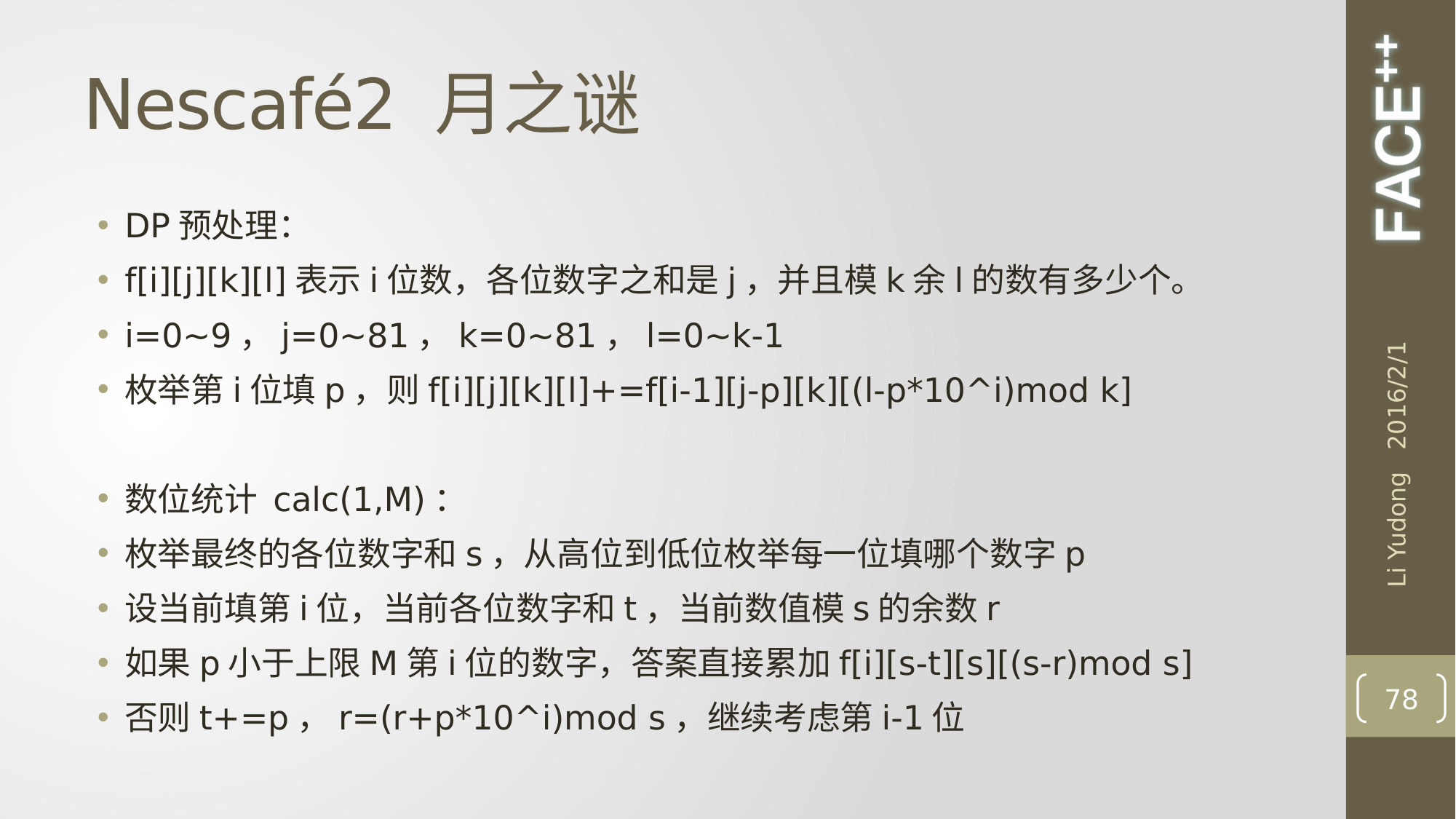

# Nescafé2 月之谜
DP预处理：
f[i][j][k][l]表示i位数，各位数字之和是j，并且模k余l的数有多少个。
i=0~9，j=0~81，k=0~81，l=0~k-1
枚举第i位填p，则f[i][j][k][l]+=f[i-1][j-p][k][(l-p*10^i)mod k]

数位统计 calc(1,M)：
枚举最终的各位数字和s，从高位到低位枚举每一位填哪个数字p
设当前填第i位，当前各位数字和t，当前数值模s的余数r
如果p小于上限M第i位的数字，答案直接累加f[i][s-t][s][(s-r)mod s]
否则t+=p，r=(r+p*10^i)mod s，继续考虑第i-1位
2016/2/1
Li Yudong
78